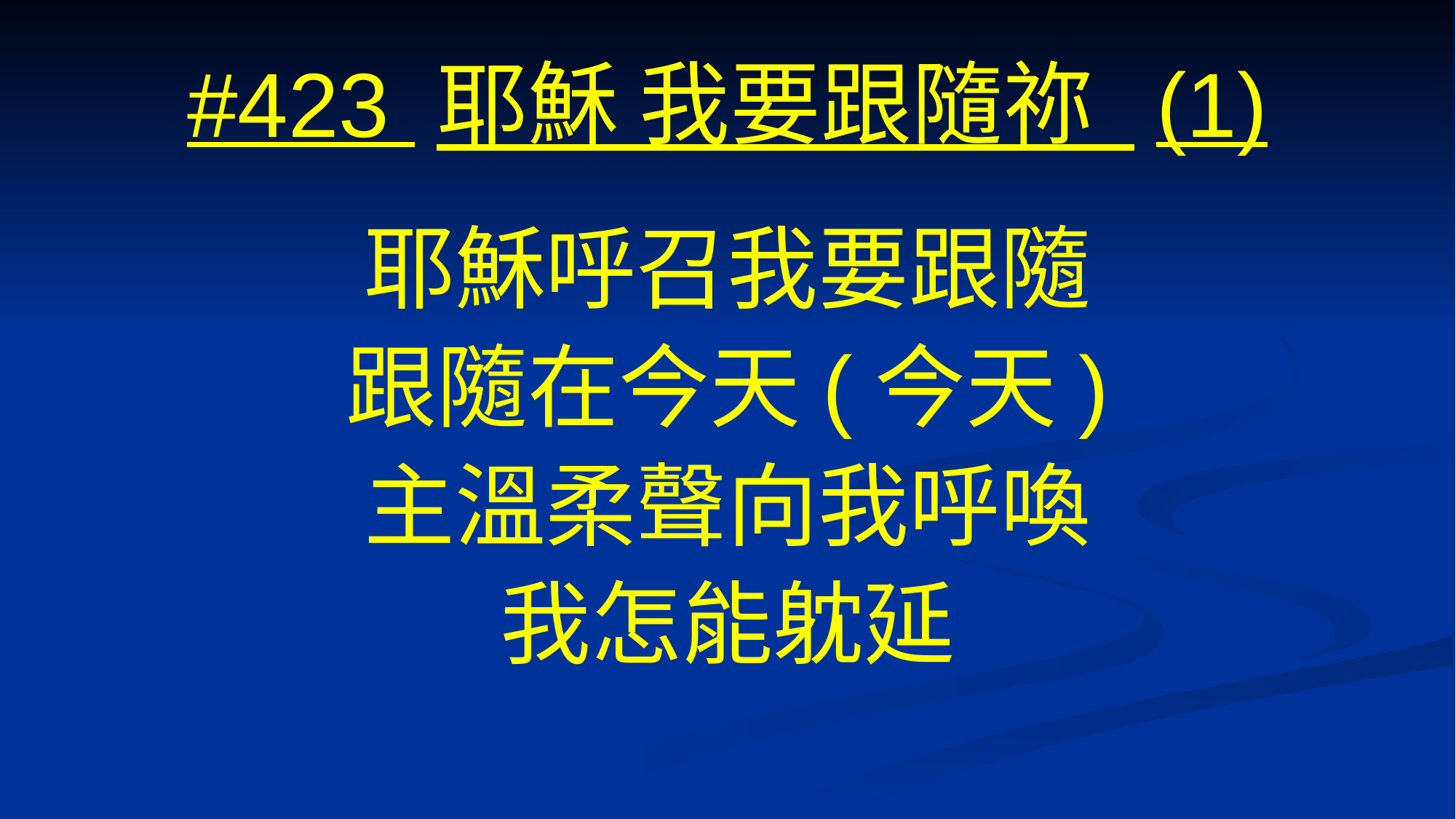

# #423 耶穌 我要跟隨祢  (1)
耶穌呼召我要跟隨
跟隨在今天(今天)
主溫柔聲向我呼喚
我怎能躭延